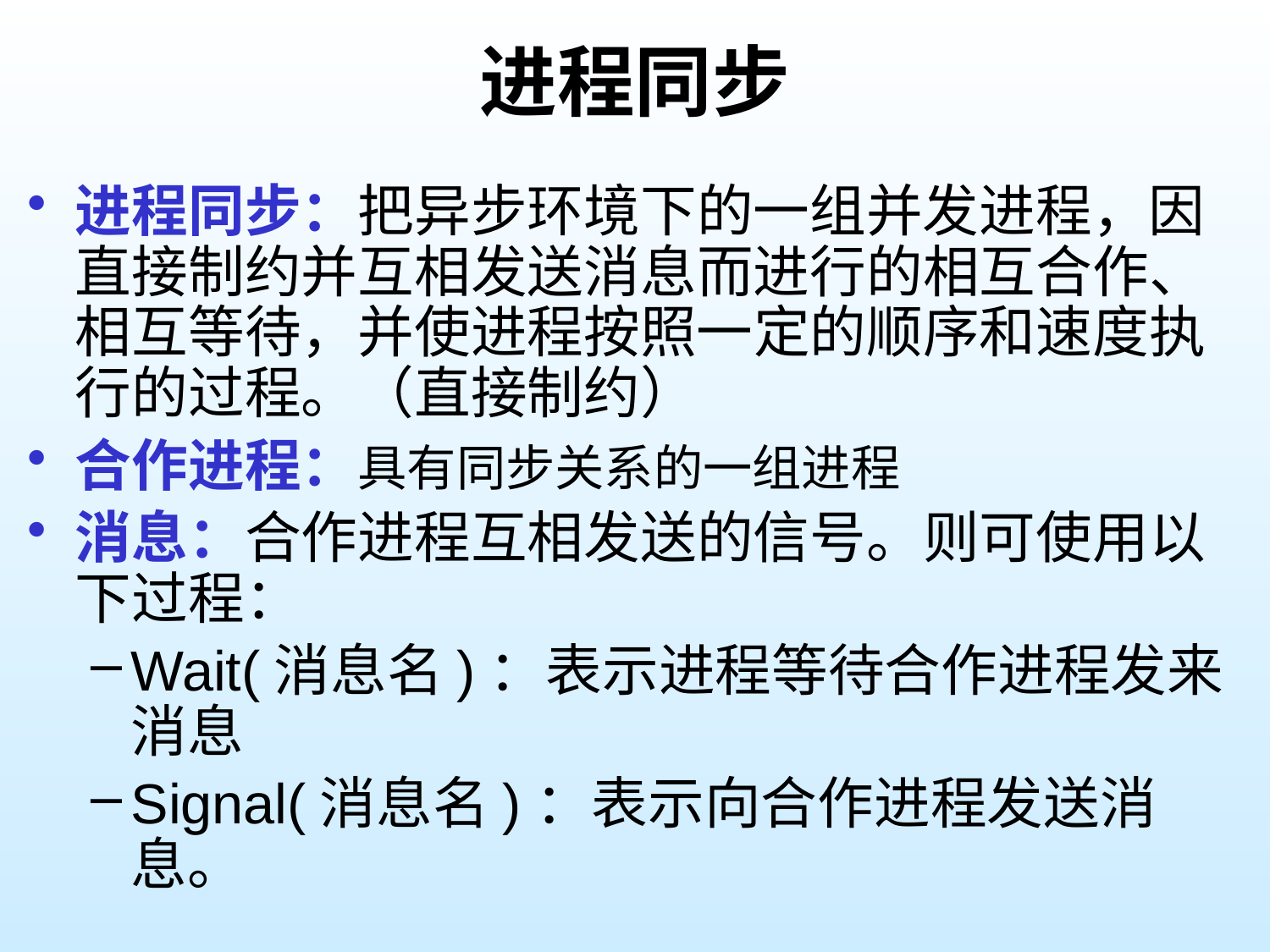

# 进程同步
进程同步：把异步环境下的一组并发进程，因直接制约并互相发送消息而进行的相互合作、相互等待，并使进程按照一定的顺序和速度执行的过程。（直接制约）
合作进程：具有同步关系的一组进程
消息：合作进程互相发送的信号。则可使用以下过程：
Wait(消息名)：表示进程等待合作进程发来消息
Signal(消息名)：表示向合作进程发送消息。